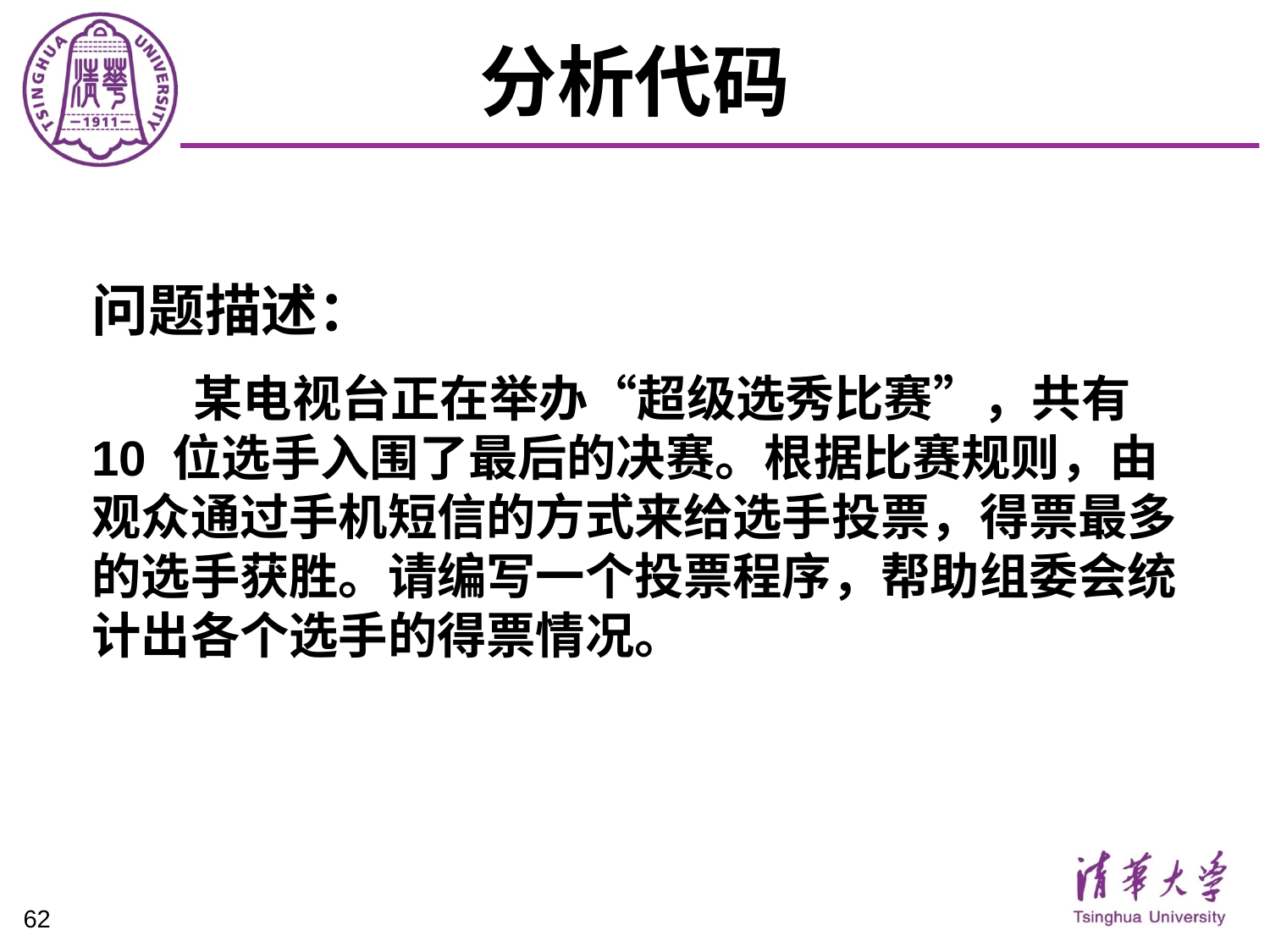

# 分析代码
问题描述：
        某电视台正在举办“超级选秀比赛”，共有10 位选手入围了最后的决赛。根据比赛规则，由观众通过手机短信的方式来给选手投票，得票最多的选手获胜。请编写一个投票程序，帮助组委会统计出各个选手的得票情况。

62